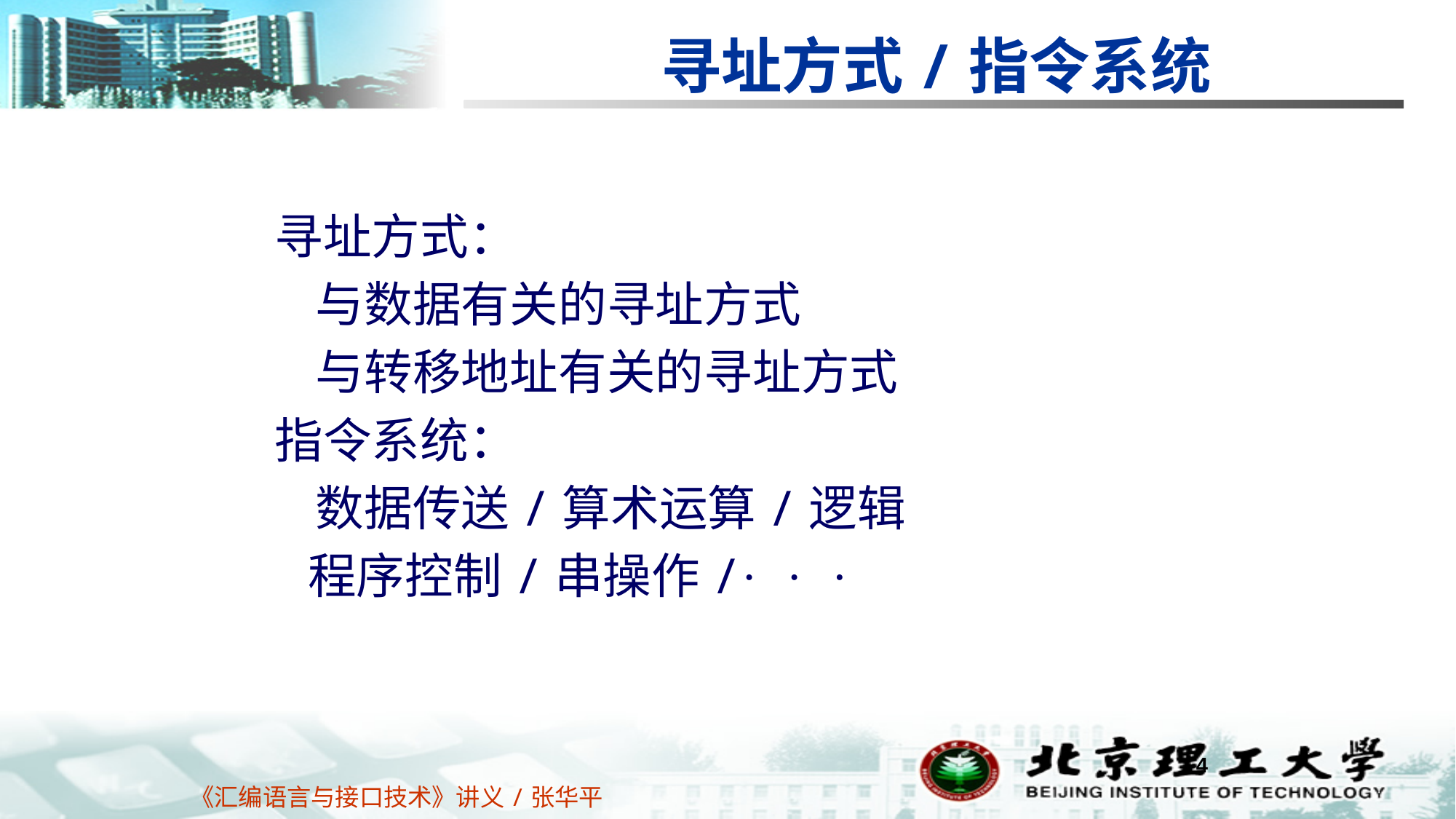

寻址方式/指令系统
寻址方式：
	与数据有关的寻址方式
	与转移地址有关的寻址方式
指令系统：
	数据传送/算术运算/逻辑
  程序控制/串操作/· · ·
4